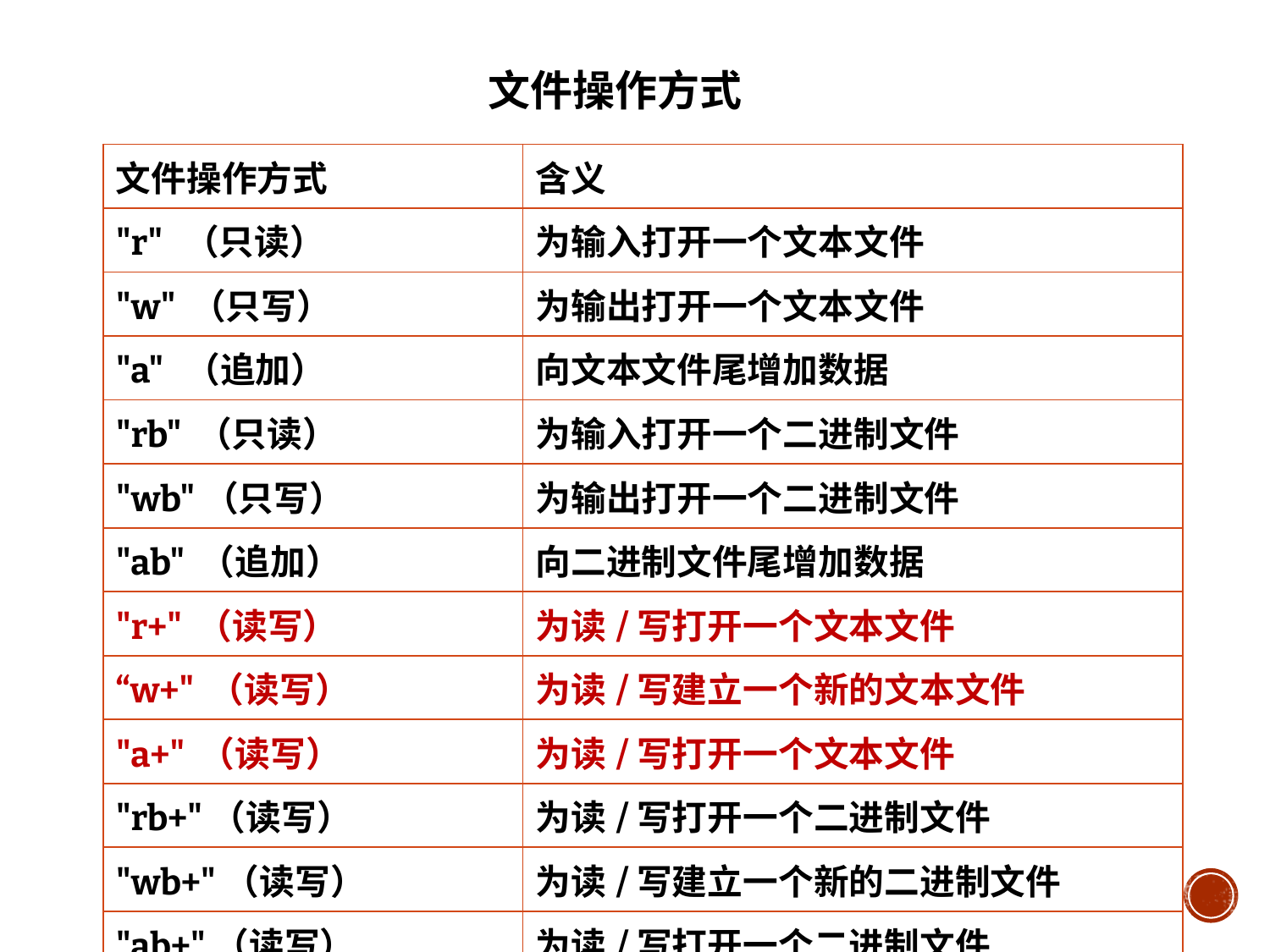

# 文件操作方式
| 文件操作方式 | 含义 |
| --- | --- |
| "r" （只读） | 为输入打开一个文本文件 |
| "w" （只写） | 为输出打开一个文本文件 |
| "a" （追加） | 向文本文件尾增加数据 |
| "rb" （只读） | 为输入打开一个二进制文件 |
| "wb"（只写） | 为输出打开一个二进制文件 |
| "ab" （追加） | 向二进制文件尾增加数据 |
| "r+" （读写） | 为读/写打开一个文本文件 |
| “w+" （读写） | 为读/写建立一个新的文本文件 |
| "a+" （读写） | 为读/写打开一个文本文件 |
| "rb+"（读写） | 为读/写打开一个二进制文件 |
| "wb+"（读写） | 为读/写建立一个新的二进制文件 |
| "ab+"（读写） | 为读/写打开一个二进制文件 |
19